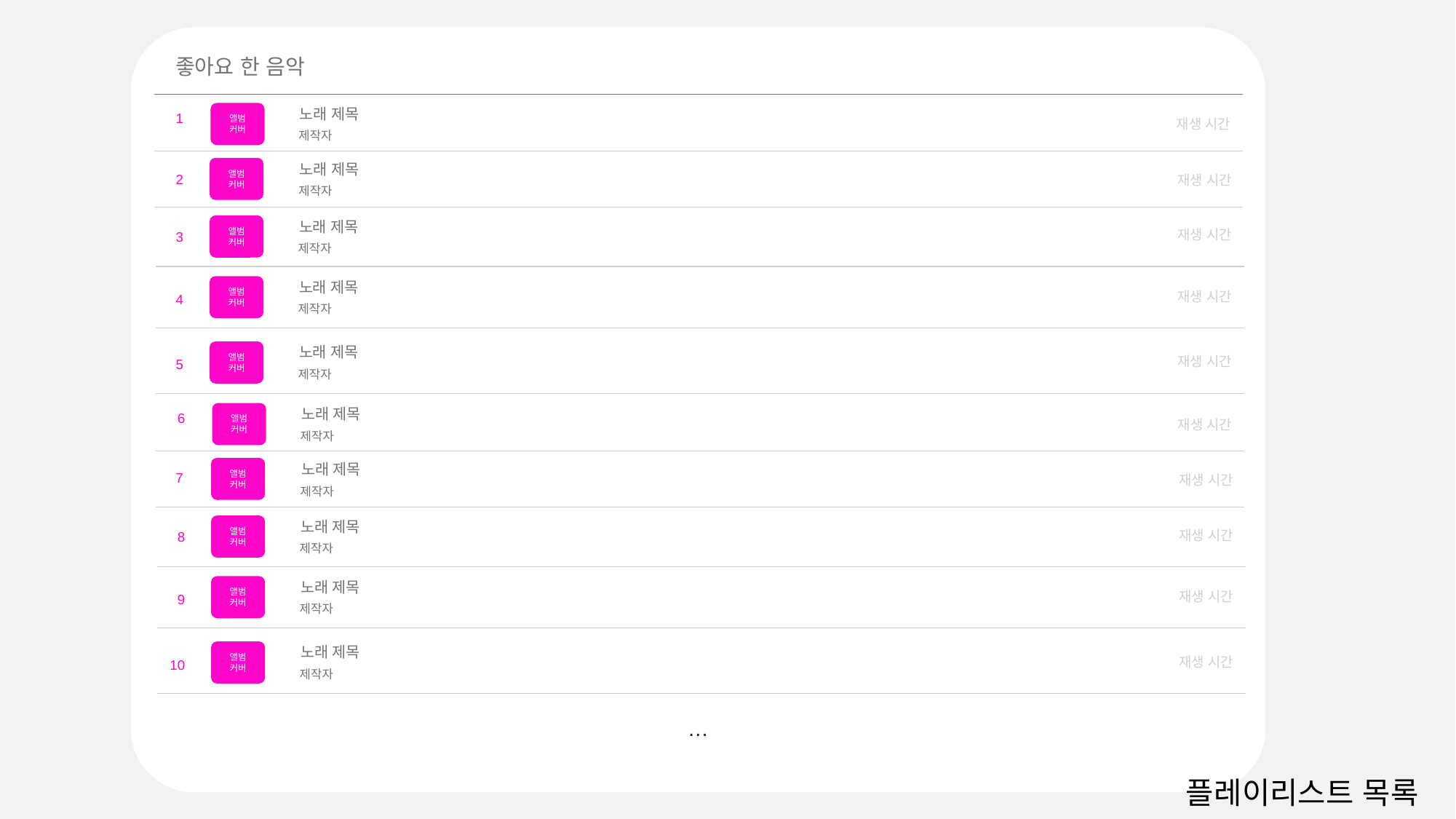

로그아웃 | 마이페이지

…

좋아요 한 음악
노래 제목
제작자
앨범 커버
1
재생 시간
노래 제목
제작자
앨범 커버
2
재생 시간
노래 제목
제작자
앨범 커버
재생 시간
3
노래 제목
제작자
앨범 커버
재생 시간
4
노래 제목
제작자
앨범 커버
재생 시간
5
노래 제목
제작자
앨범 커버
6
재생 시간
노래 제목
제작자
앨범 커버
7
재생 시간
노래 제목
제작자
앨범 커버
재생 시간
8
노래 제목
제작자
앨범 커버
재생 시간
9
노래 제목
제작자
앨범 커버
재생 시간
10
플레이리스트 목록